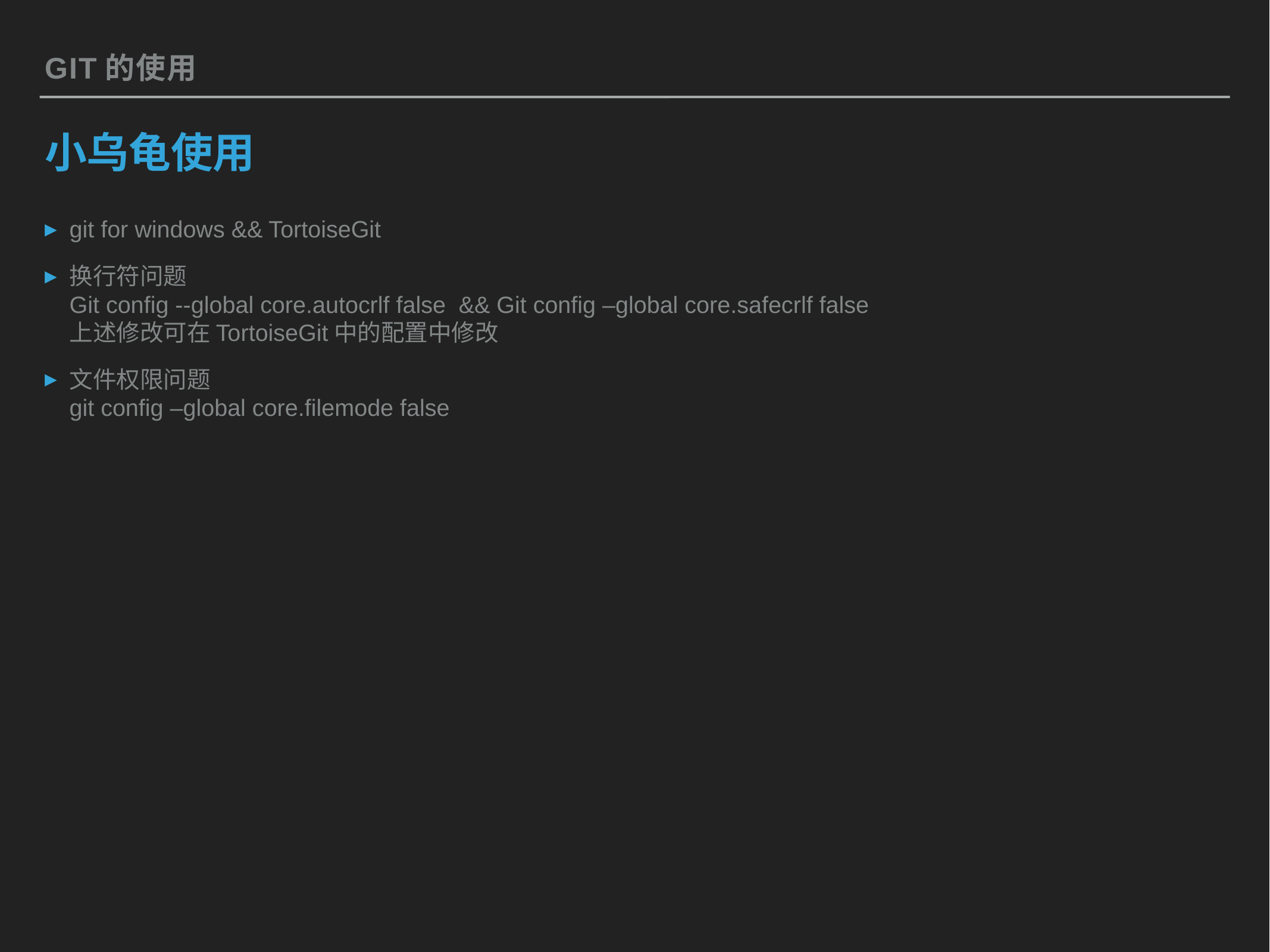

Git的使用
# 小乌龟使用
git for windows && TortoiseGit
换行符问题
Git config --global core.autocrlf false  && Git config –global core.safecrlf false
上述修改可在TortoiseGit中的配置中修改
文件权限问题
git config –global core.filemode false